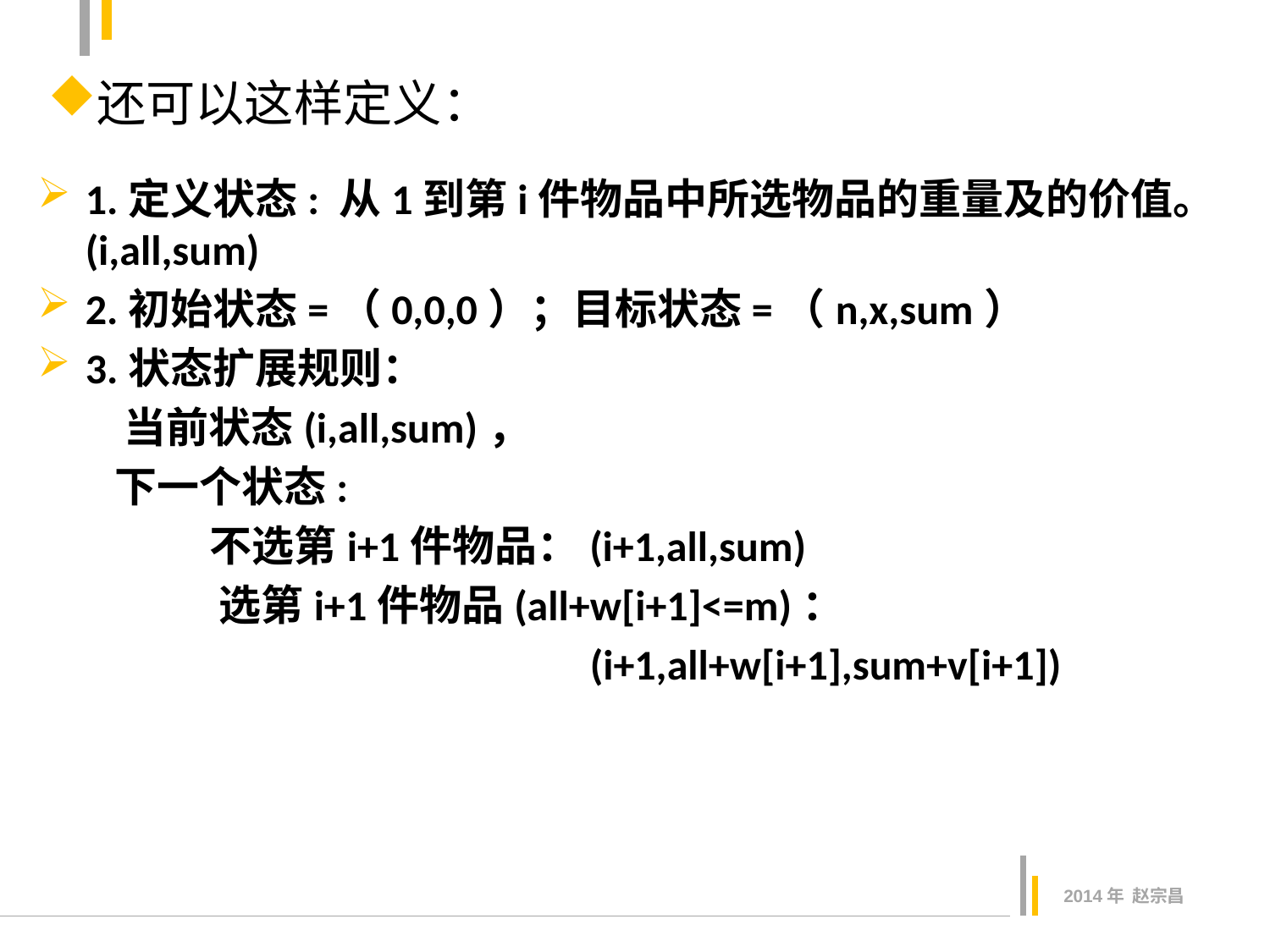

还可以这样定义：
1.定义状态: 从1到第i件物品中所选物品的重量及的价值。(i,all,sum)
2.初始状态=（0,0,0）；目标状态=（n,x,sum）
3.状态扩展规则：
        当前状态(i,all,sum)，
       下一个状态:
                 不选第i+1件物品：(i+1,all,sum)
                  选第i+1件物品(all+w[i+1]<=m)：
                                                          (i+1,all+w[i+1],sum+v[i+1])